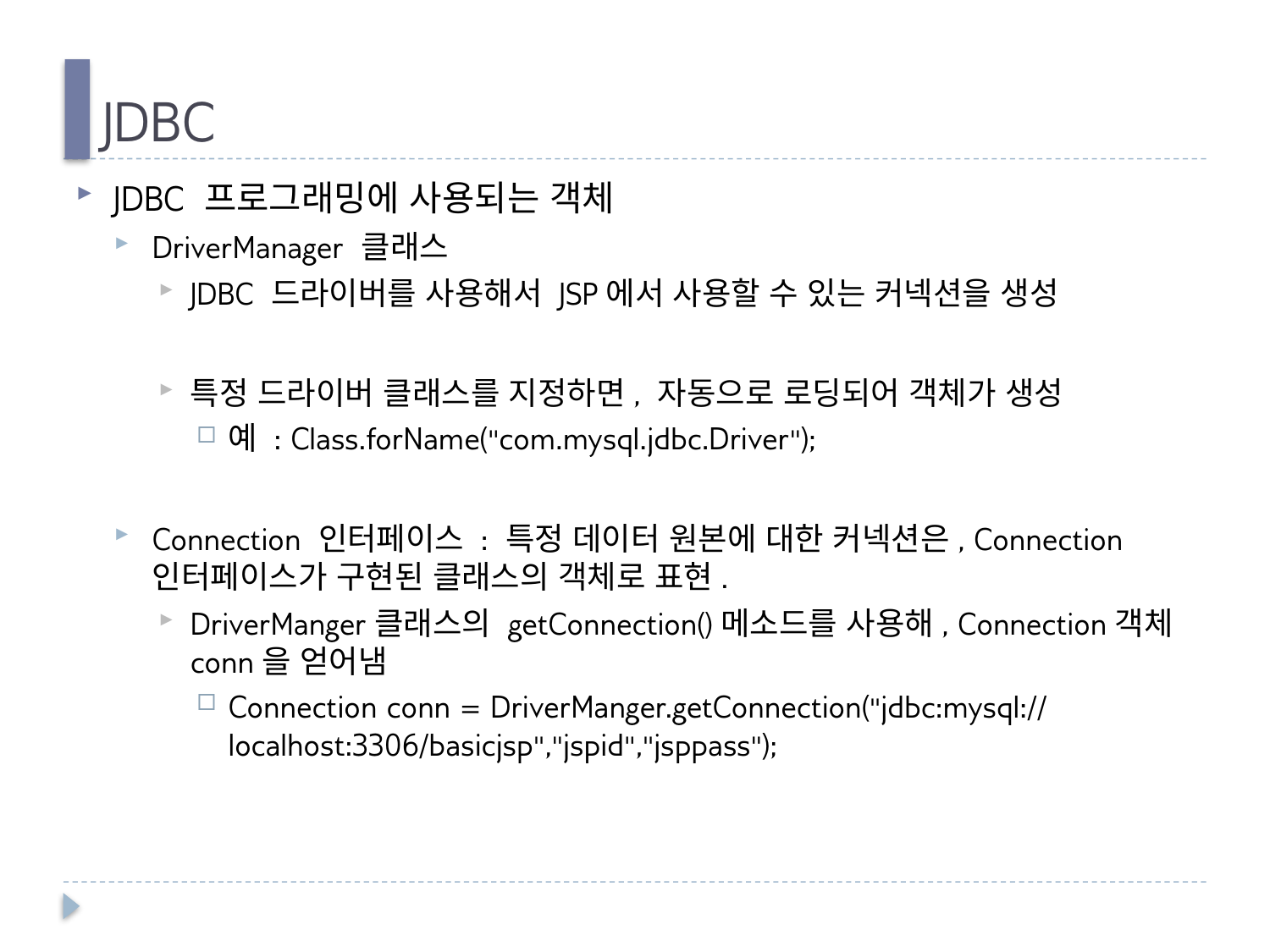

# JDBC
JDBC 프로그래밍에 사용되는 객체
DriverManager 클래스
JDBC 드라이버를 사용해서 JSP에서 사용할 수 있는 커넥션을 생성

특정 드라이버 클래스를 지정하면, 자동으로 로딩되어 객체가 생성
예 : Class.forName("com.mysql.jdbc.Driver");

Connection 인터페이스 : 특정 데이터 원본에 대한 커넥션은, Connection인터페이스가 구현된 클래스의 객체로 표현.
DriverManger클래스의 getConnection()메소드를 사용해, Connection객체 conn을 얻어냄
Connection conn = DriverManger.getConnection("jdbc:mysql://localhost:3306/basicjsp","jspid","jsppass");